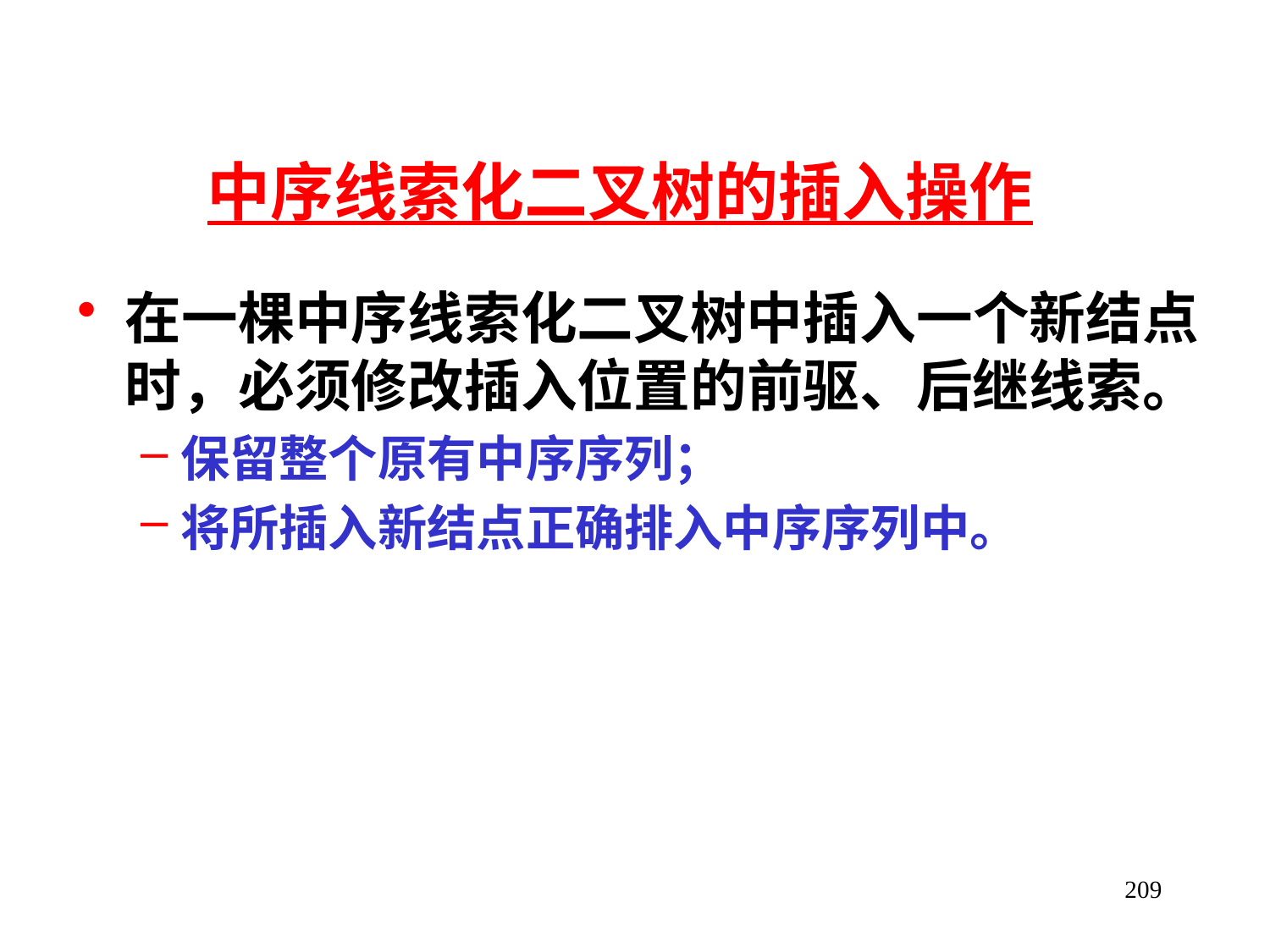

中序线索化二叉树的插入操作
在一棵中序线索化二叉树中插入一个新结点时，必须修改插入位置的前驱、后继线索。
保留整个原有中序序列；
将所插入新结点正确排入中序序列中。
209